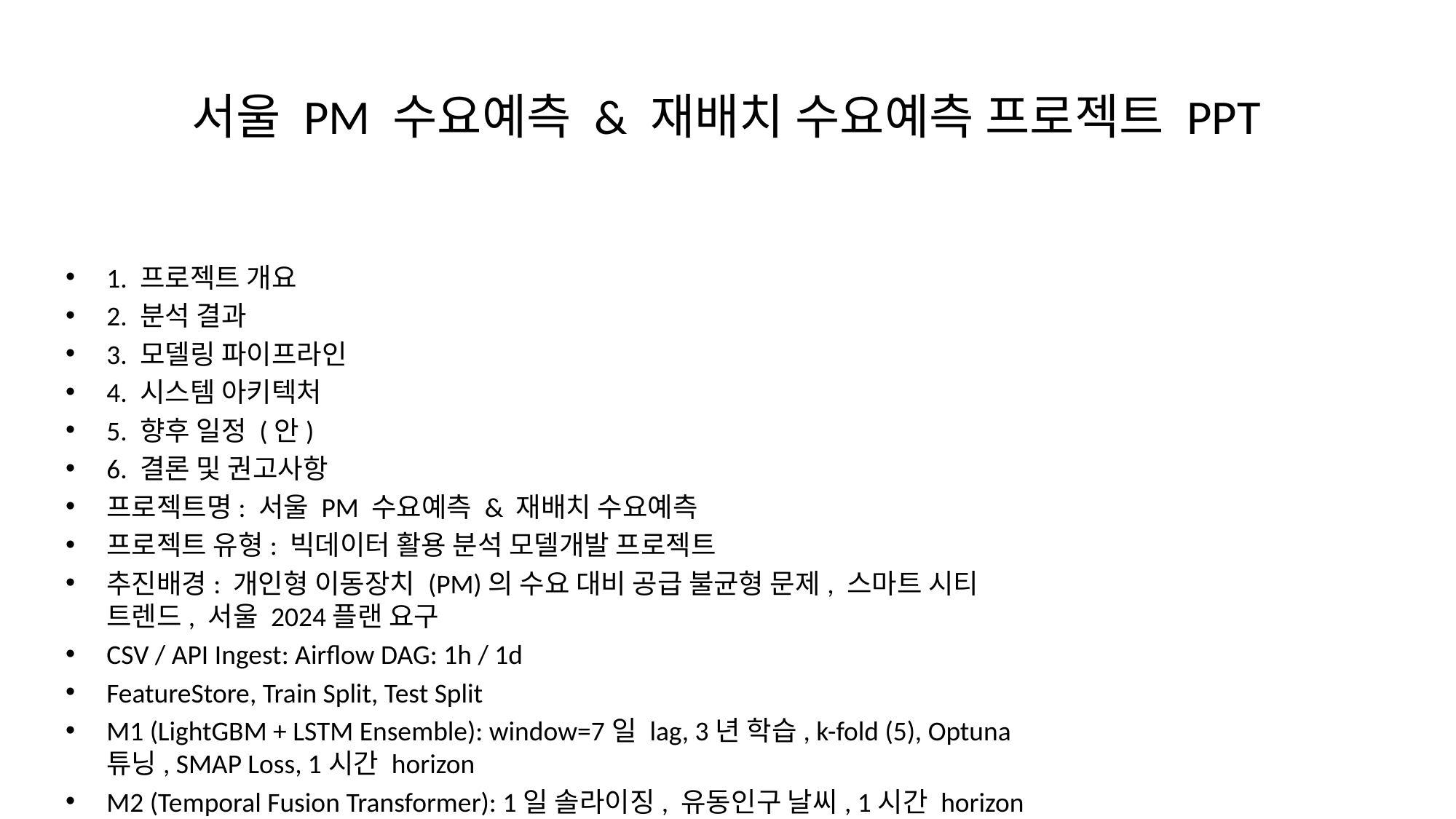

# 서울 PM 수요예측 & 재배치 수요예측 프로젝트 PPT

1. 프로젝트 개요
2. 분석 결과
3. 모델링 파이프라인
4. 시스템 아키텍처
5. 향후 일정 (안)
6. 결론 및 권고사항
프로젝트명: 서울 PM 수요예측 & 재배치 수요예측
프로젝트 유형: 빅데이터 활용 분석 모델개발 프로젝트
추진배경: 개인형 이동장치 (PM)의 수요 대비 공급 불균형 문제, 스마트 시티 트렌드, 서울 2024플랜 요구
CSV / API Ingest: Airflow DAG: 1h / 1d
FeatureStore, Train Split, Test Split
M1 (LightGBM + LSTM Ensemble): window=7일 lag, 3년 학습, k-fold (5), Optuna 튜닝, SMAP Loss, 1시간 horizon
M2 (Temporal Fusion Transformer): 1일 솔라이징, 유동인구 날씨, 1시간 horizon
Stacker (M3): Input: [M1_pred, M2_pred, 공급변수], Meta-learner: CatBoost, Output: D+1 종류 + 권장 PM 수
재배치 Optimizer (OR-Tools VRP): Constraint: 트럭 ≤ 5, 최대 4h, Objective: 과소/과대 거리 소, Balanced Score
평가 지표: RMSE, SMAPE, 과소·과대 Penalty Loss
재배치 시뮬 후 “빈/가득 거치소 비율” 전·후 비교
CSV / API Ingest: Airflow DAG: 1h / 1d
FeatureStore, Train Split, Test Split
M1 (LightGBM + LSTM Ensemble): window=7일 lag, 3년 학습, k-fold (5), Optuna 튜닝, SMAP Loss, 1시간 horizon
M2 (Temporal Fusion Transformer): 1일 솔라이징, 유동인구 날씨, 1시간 horizon
Stacker (M3): Input: [M1_pred, M2_pred, 공급변수], Meta-learner: CatBoost, Output: D+1 종류 + 권장 PM 수
재배치 Optimizer (OR-Tools VRP): Constraint: 트럭 ≤ 5, 최대 4h, Objective: 과소/과대 거리 소, Balanced Score
7/08 – 07/10: 데이터 수집 & 정제 (CSV 적재, 결측치·이상치 처리)
7/11 – 07/12: 탐색적 분석 (EDA) (인사이트 그래프, 피처 리스트)
7/13 – 07/15: M1 장기예측 (LightGBM/LSTM 결과 + 리포트)
7/16 – 07/18: M2 초단기예측 (TFT/XGBoost 결과 + 리포트)
7/19 – 07/21: M3 통합·시나리오 (재배치 알고리즘 + 테스트 케이스)
7/22 – 07/23: 웹 대시보드 (PoC) (Streamlit 배포 URL 생성 및 테스트)
7/24 – 07/25: 문서 & 발표준비 (기획서 PDF + PPT 완성)
행정효율 향상: 수요 기반 공유 이동수단 운영으로 시민 불편 해소
정책자료화: 재배치 기준 정립 및 민간 사업 유치 근거 마련
데이터 기반 행정: 스마트 시티 구현을 위한 도시데이터 기반 확립